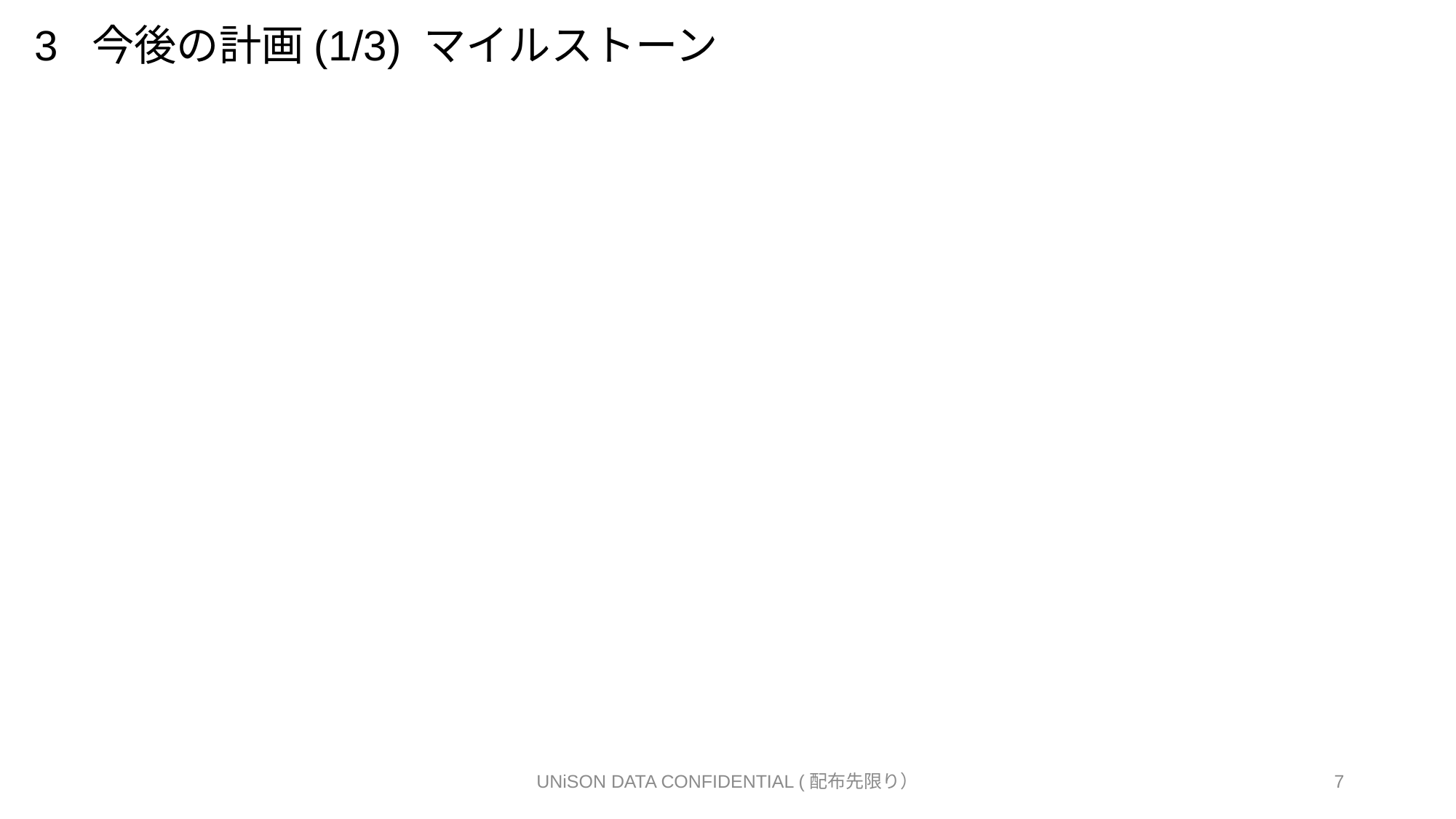

# 3  今後の計画(1/3) マイルストーン
UNiSON DATA CONFIDENTIAL (配布先限り）
7